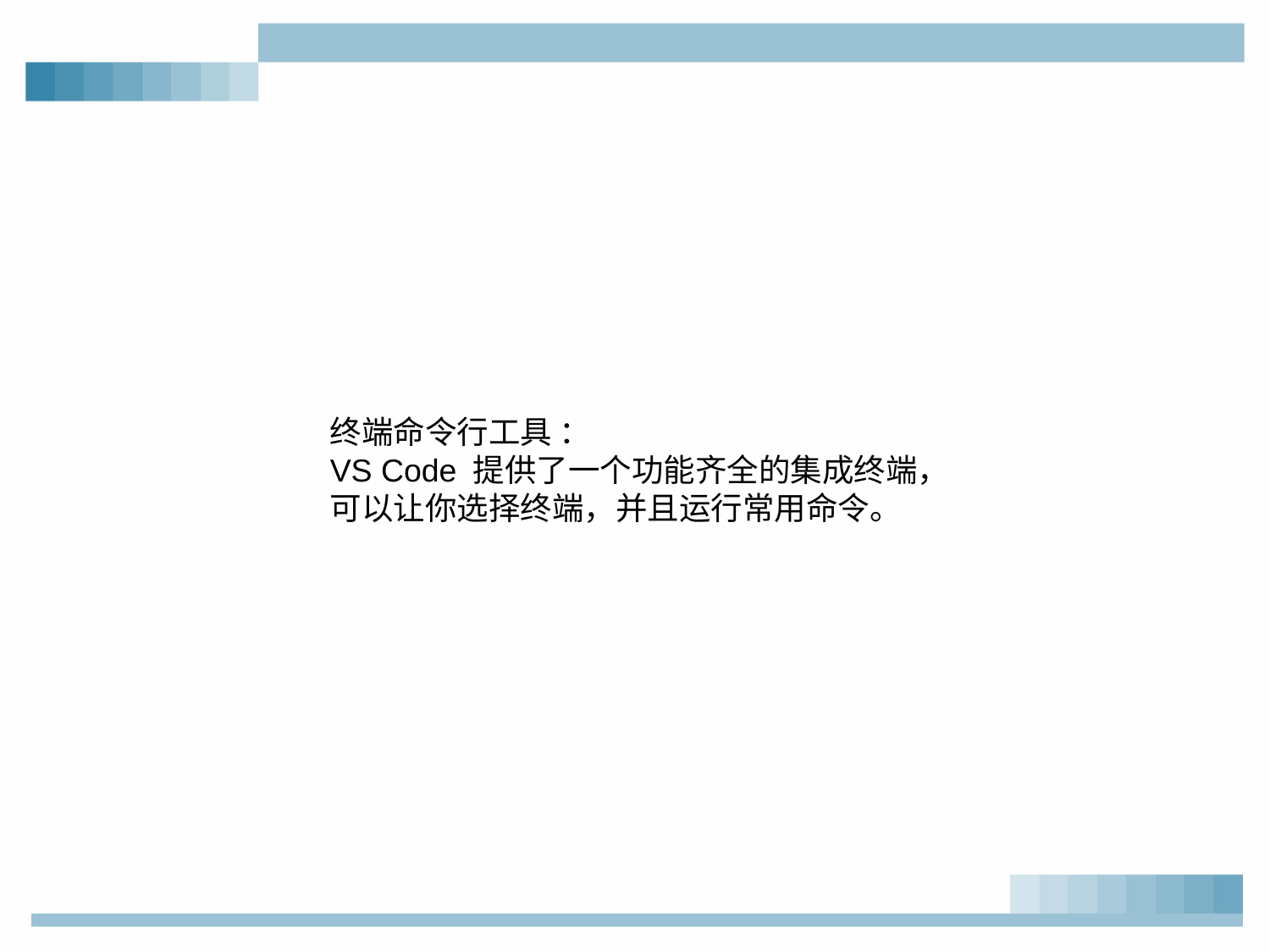

终端命令行工具 ：
VS Code 提供了一个功能齐全的集成终端，可以让你选择终端，并且运行常用命令。